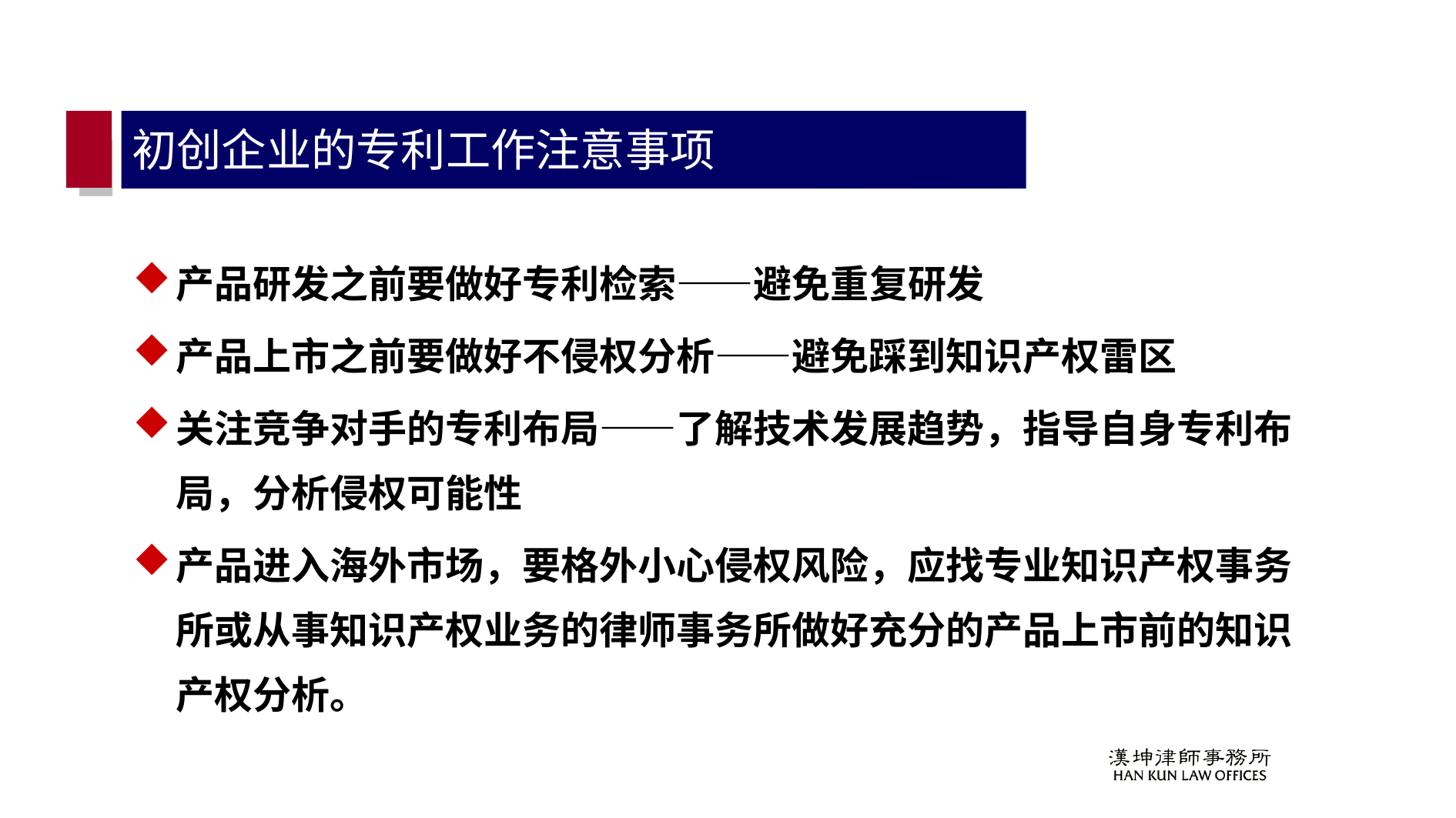

# 初创企业的专利工作注意事项
产品研发之前要做好专利检索——避免重复研发
产品上市之前要做好不侵权分析——避免踩到知识产权雷区
关注竞争对手的专利布局——了解技术发展趋势，指导自身专利布局，分析侵权可能性
产品进入海外市场，要格外小心侵权风险，应找专业知识产权事务所或从事知识产权业务的律师事务所做好充分的产品上市前的知识产权分析。